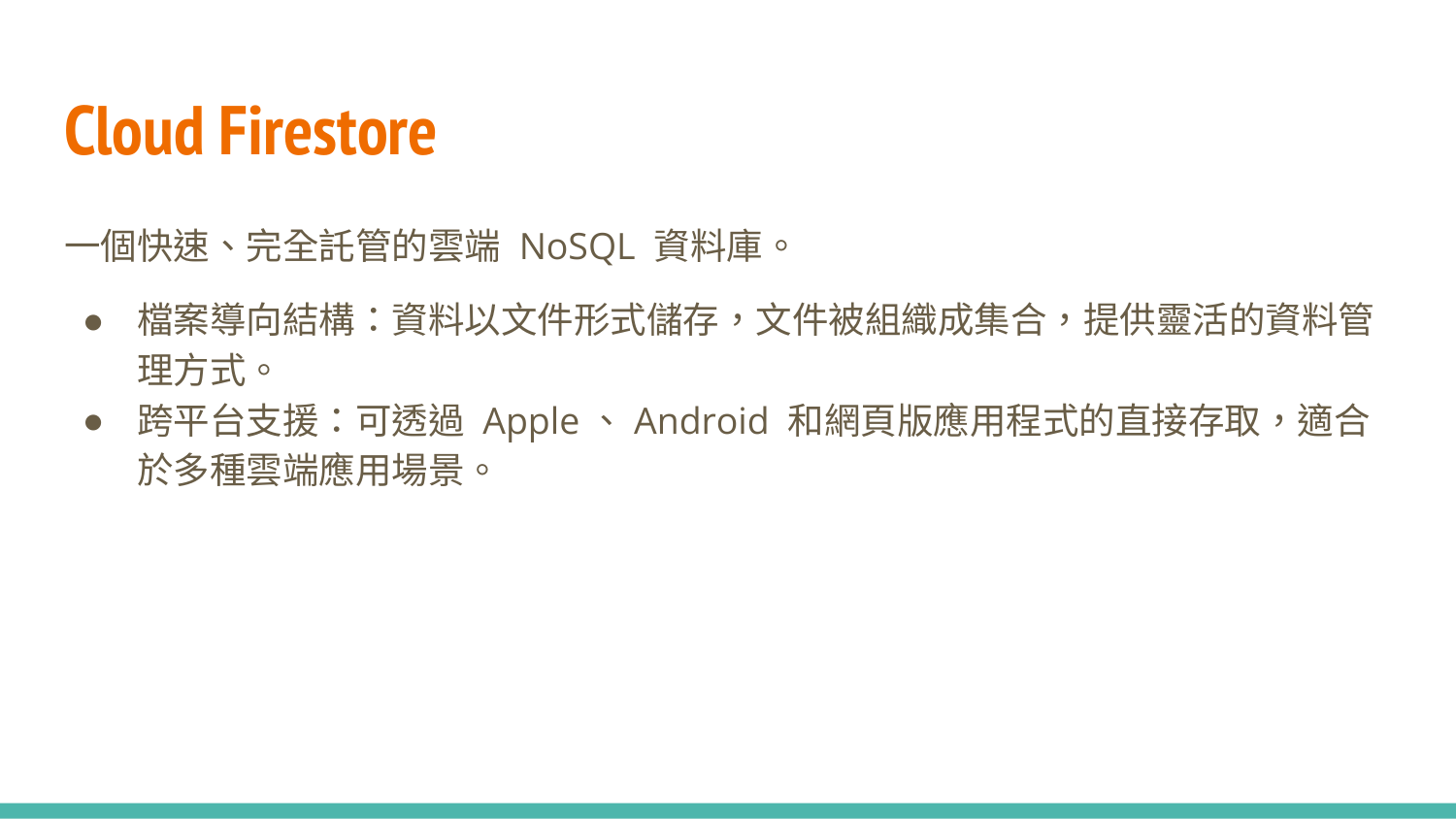

# Cloud Firestore
一個快速、完全託管的雲端 NoSQL 資料庫。
檔案導向結構：資料以文件形式儲存，文件被組織成集合，提供靈活的資料管理方式。
跨平台支援：可透過 Apple、Android 和網頁版應用程式的直接存取，適合於多種雲端應用場景。